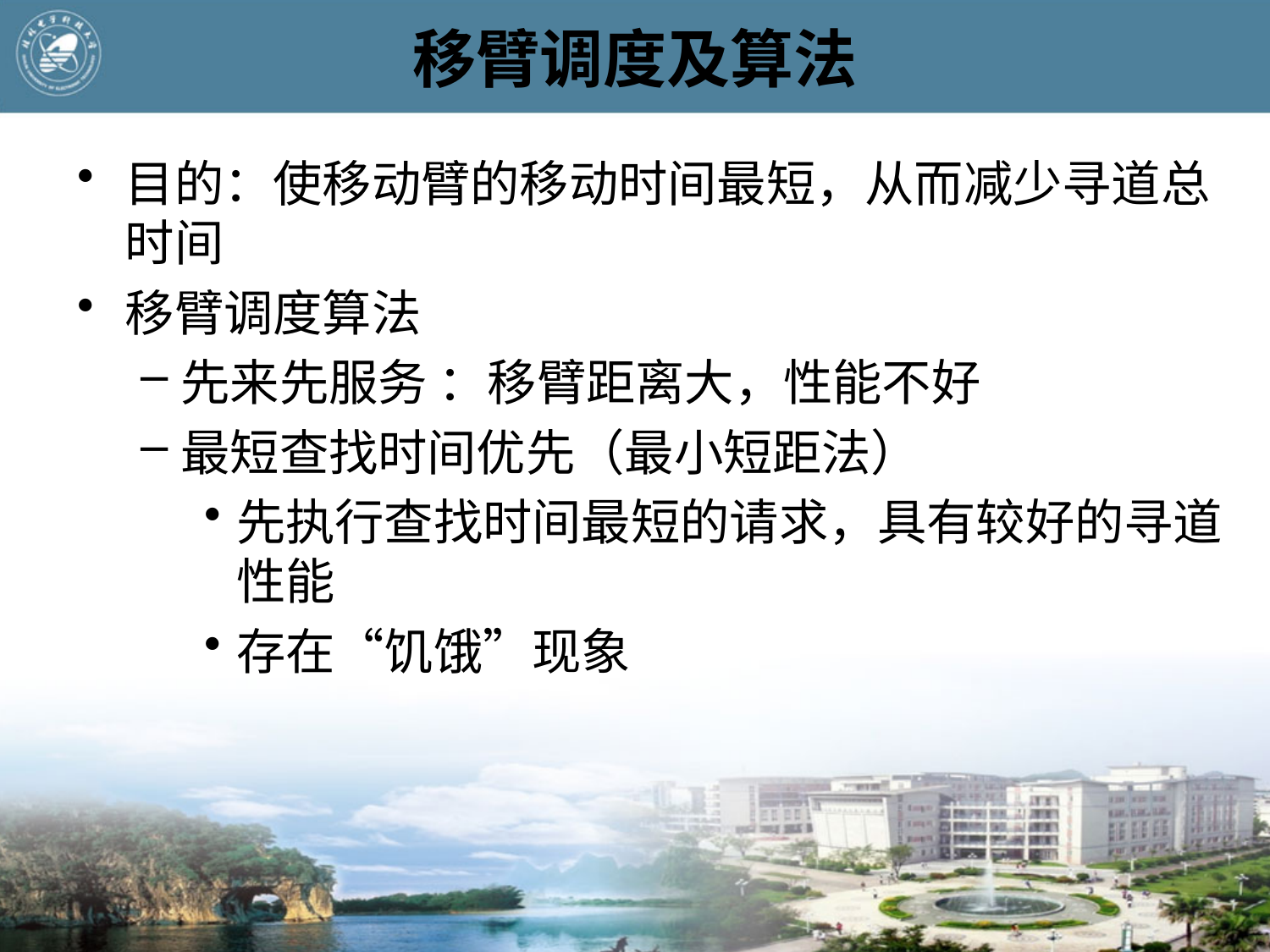

# 移臂调度及算法
目的：使移动臂的移动时间最短，从而减少寻道总时间
移臂调度算法
先来先服务 ：移臂距离大，性能不好
最短查找时间优先（最小短距法）
先执行查找时间最短的请求，具有较好的寻道性能
存在“饥饿”现象